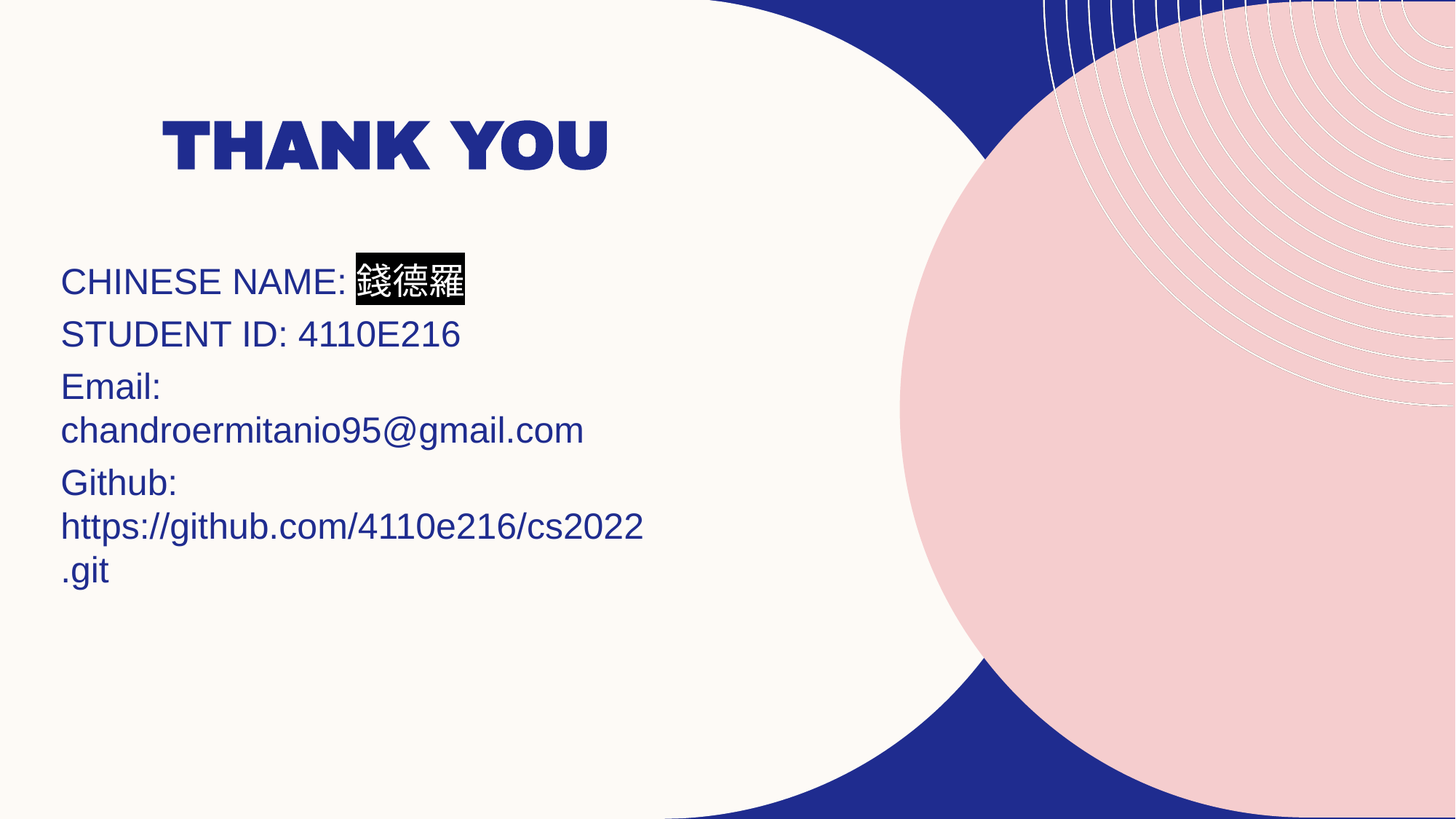

# THANK YOU
CHINESE NAME:錢德羅
STUDENT ID: 4110E216
Email: chandroermitanio95@gmail.com
Github: https://github.com/4110e216/cs2022.git